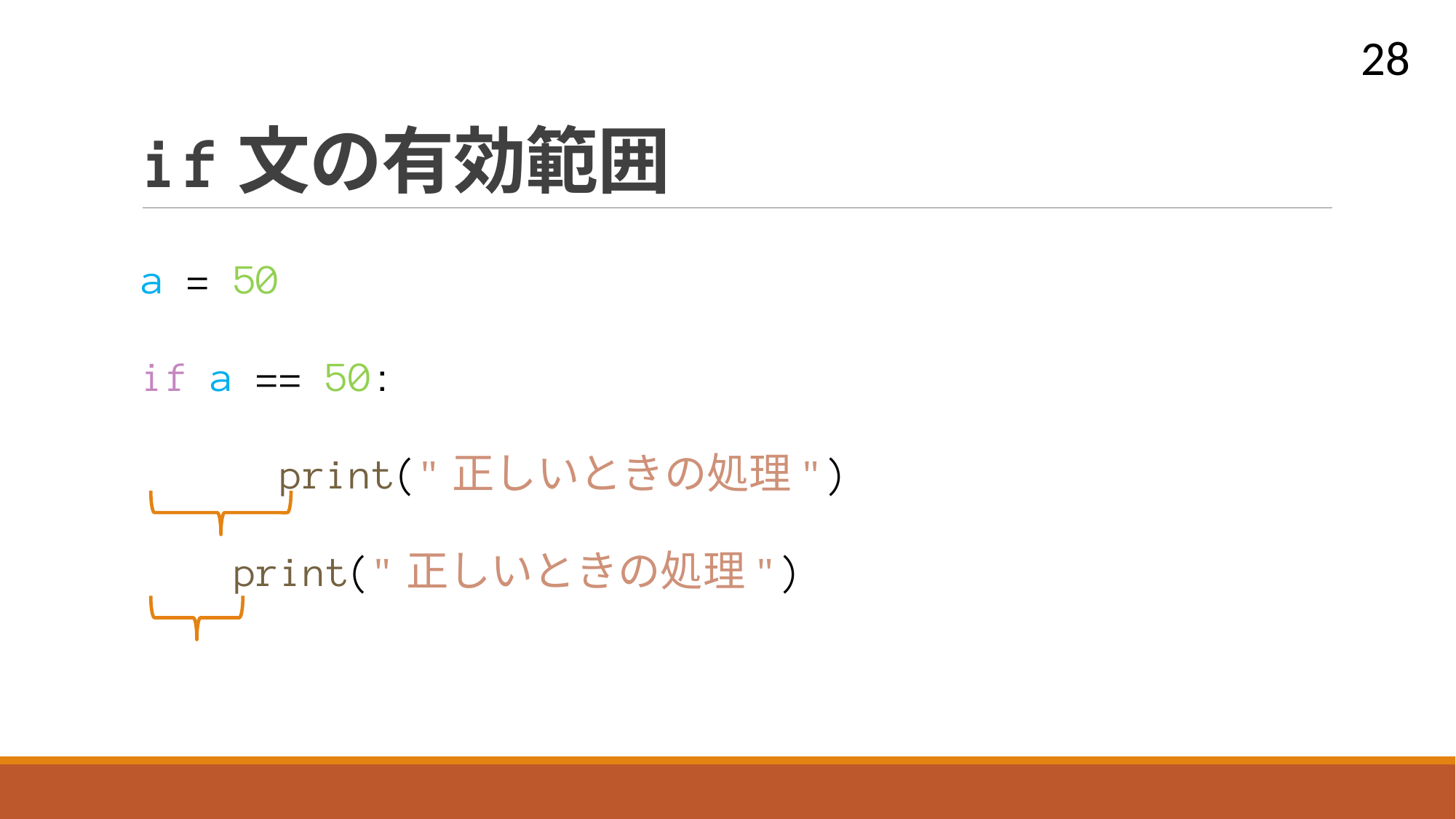

# if文の有効範囲
28
a = 50
if a == 50:
      print("正しいときの処理")
    print("正しいときの処理")